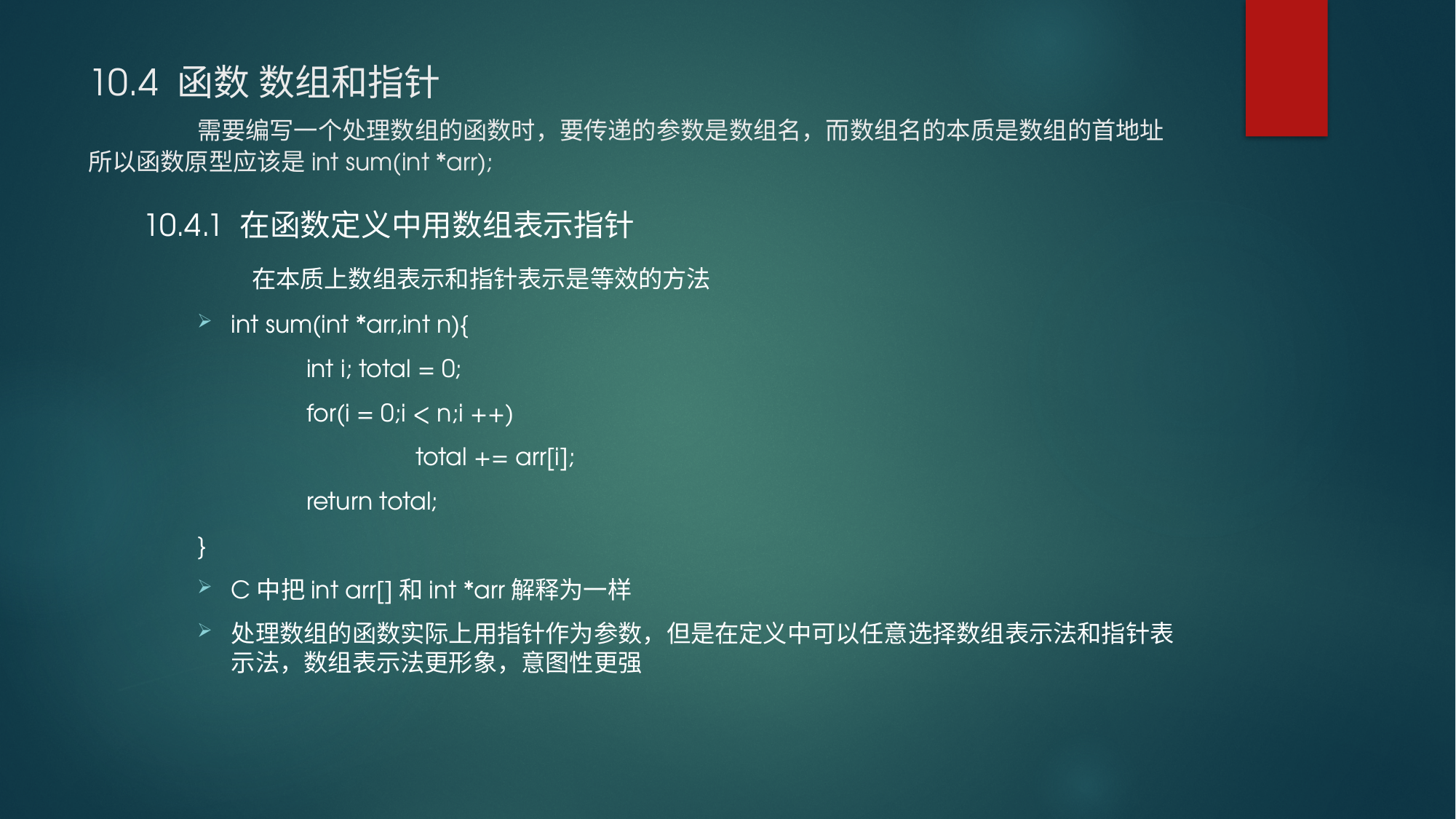

# 10.4 函数 数组和指针 需要编写一个处理数组的函数时，要传递的参数是数组名，而数组名的本质是数组的首地址 所以函数原型应该是int sum(int *arr);
10.4.1 在函数定义中用数组表示指针
	在本质上数组表示和指针表示是等效的方法
int sum(int *arr,int n){
   	int i; total = 0;
	for(i = 0;i < n;i ++)
		total += arr[i];
	return total;
}
C中把int arr[]和int *arr解释为一样
处理数组的函数实际上用指针作为参数，但是在定义中可以任意选择数组表示法和指针表示法，数组表示法更形象，意图性更强